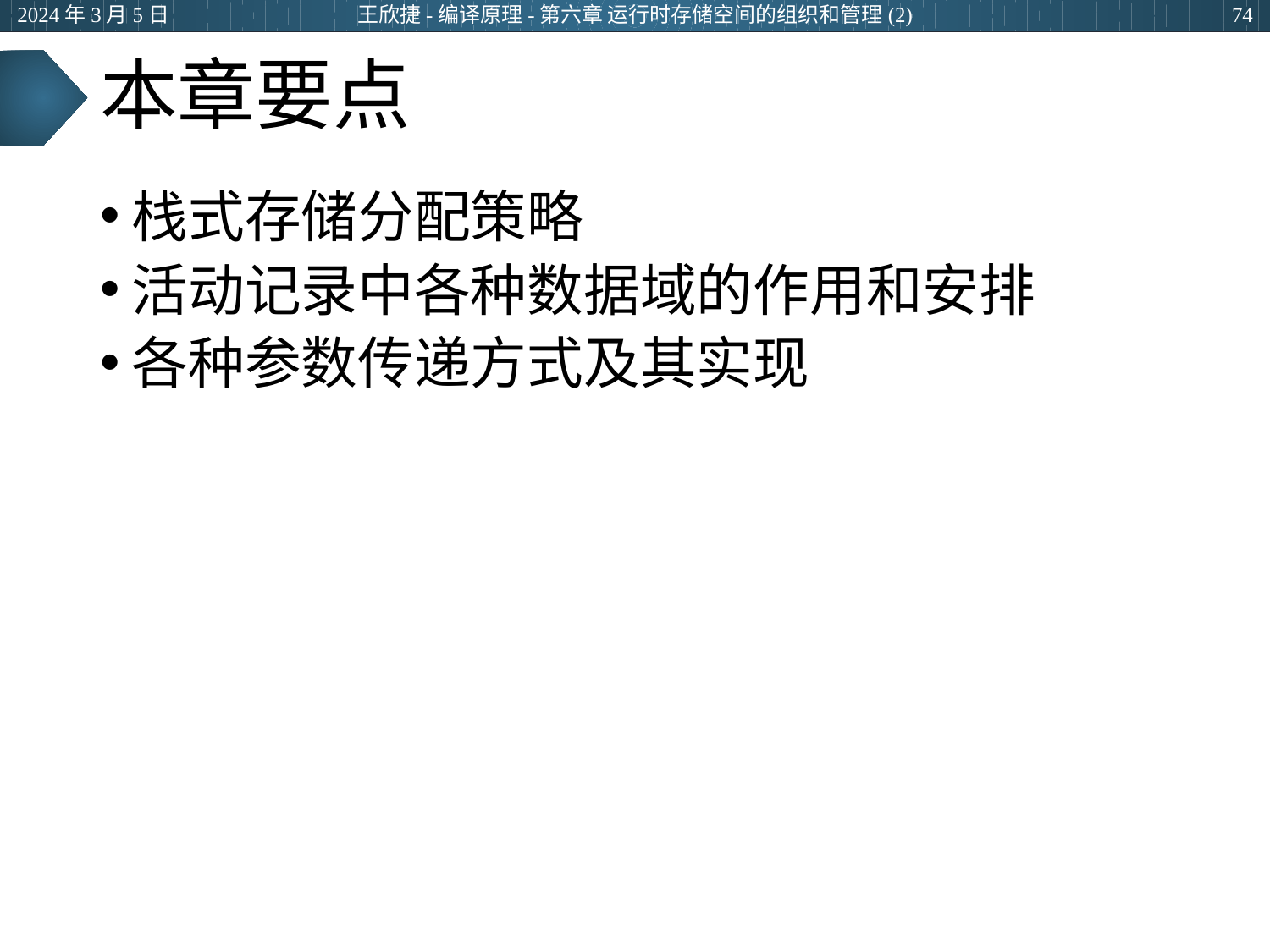

王欣捷-编译原理-第六章 运行时存储空间的组织和管理(2)
2024年3月5日
74
# 本章要点
栈式存储分配策略
活动记录中各种数据域的作用和安排
各种参数传递方式及其实现